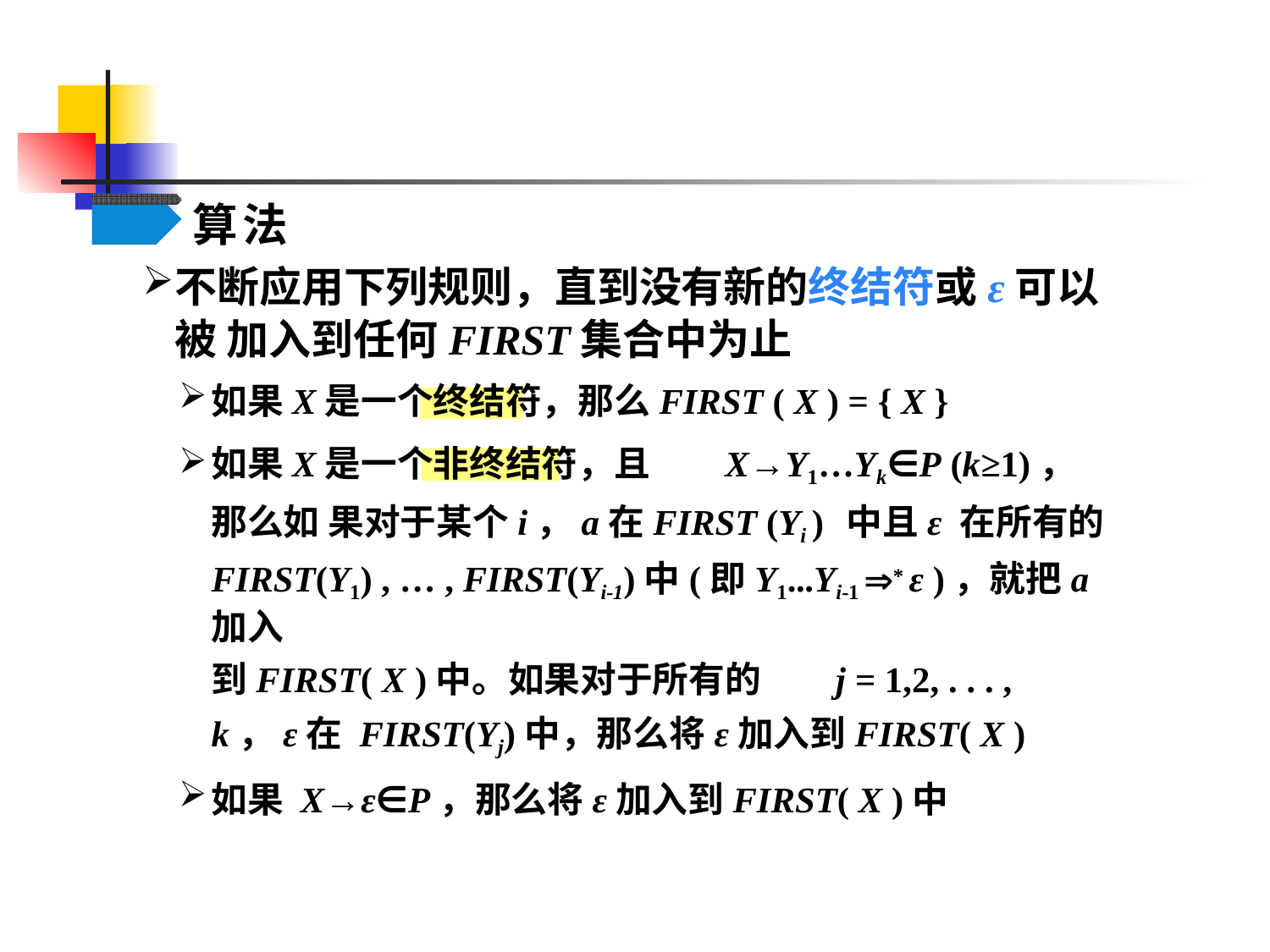

# 算法
不断应用下列规则，直到没有新的终结符或ε可以被 加入到任何FIRST集合中为止
如果X是一个终结符，那么FIRST ( X ) = { X }
如果X是一个非终结符，且	X→Y1…Yk∈P (k≥1)，那么如 果对于某个i，a在FIRST (Yi )	中且ε 在所有的
FIRST(Y1) , … , FIRST(Yi-1)中(即Y1...Yi-1 ⇒* ε )，就把a加入
到FIRST( X )中。如果对于所有的	j = 1,2, . . . , k，ε在 FIRST(Yj)中，那么将ε加入到FIRST( X )
如果 X→ε∈P，那么将ε加入到FIRST( X )中